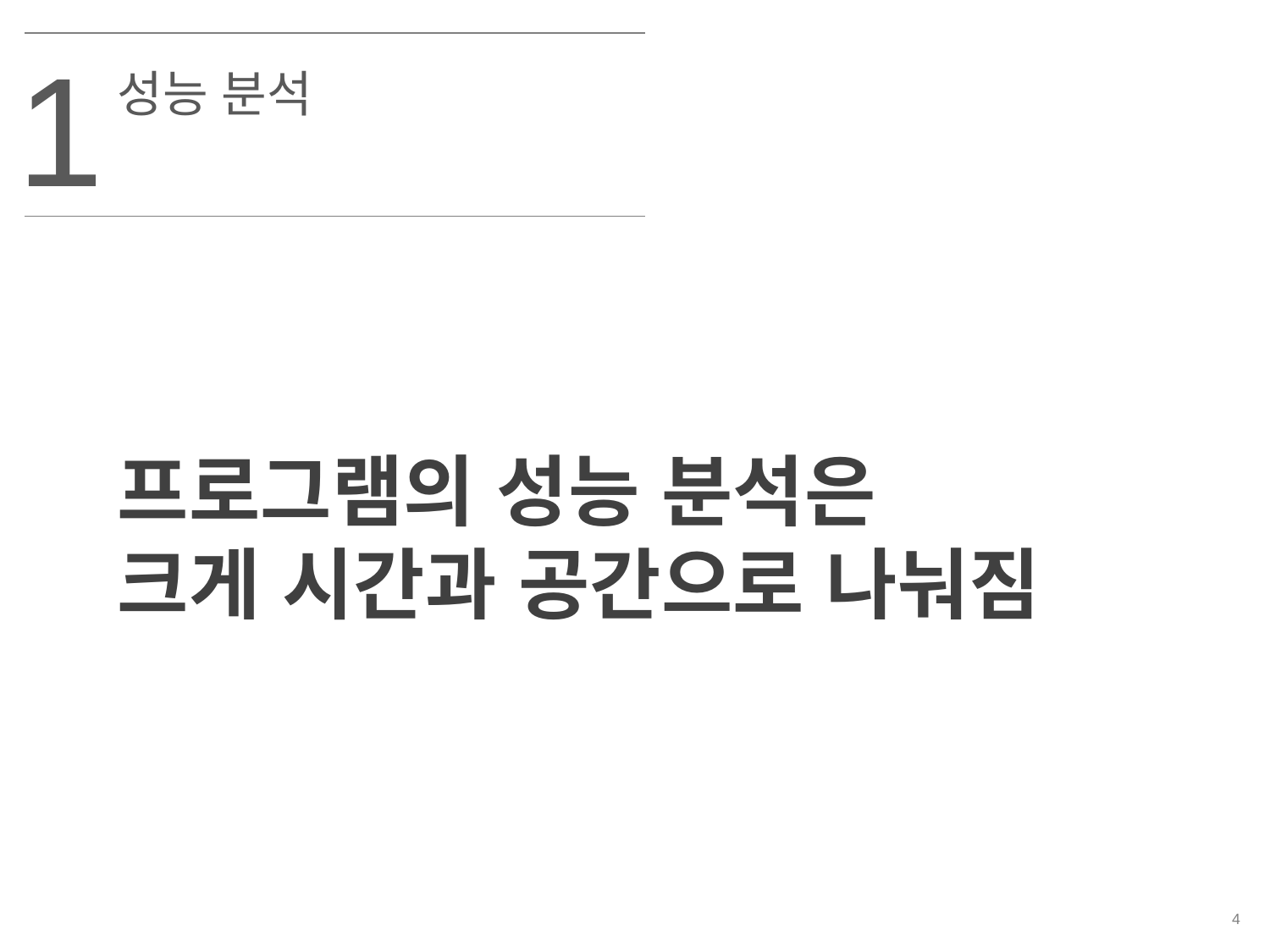

1
성능 분석
프로그램의 성능 분석은
크게 시간과 공간으로 나눠짐